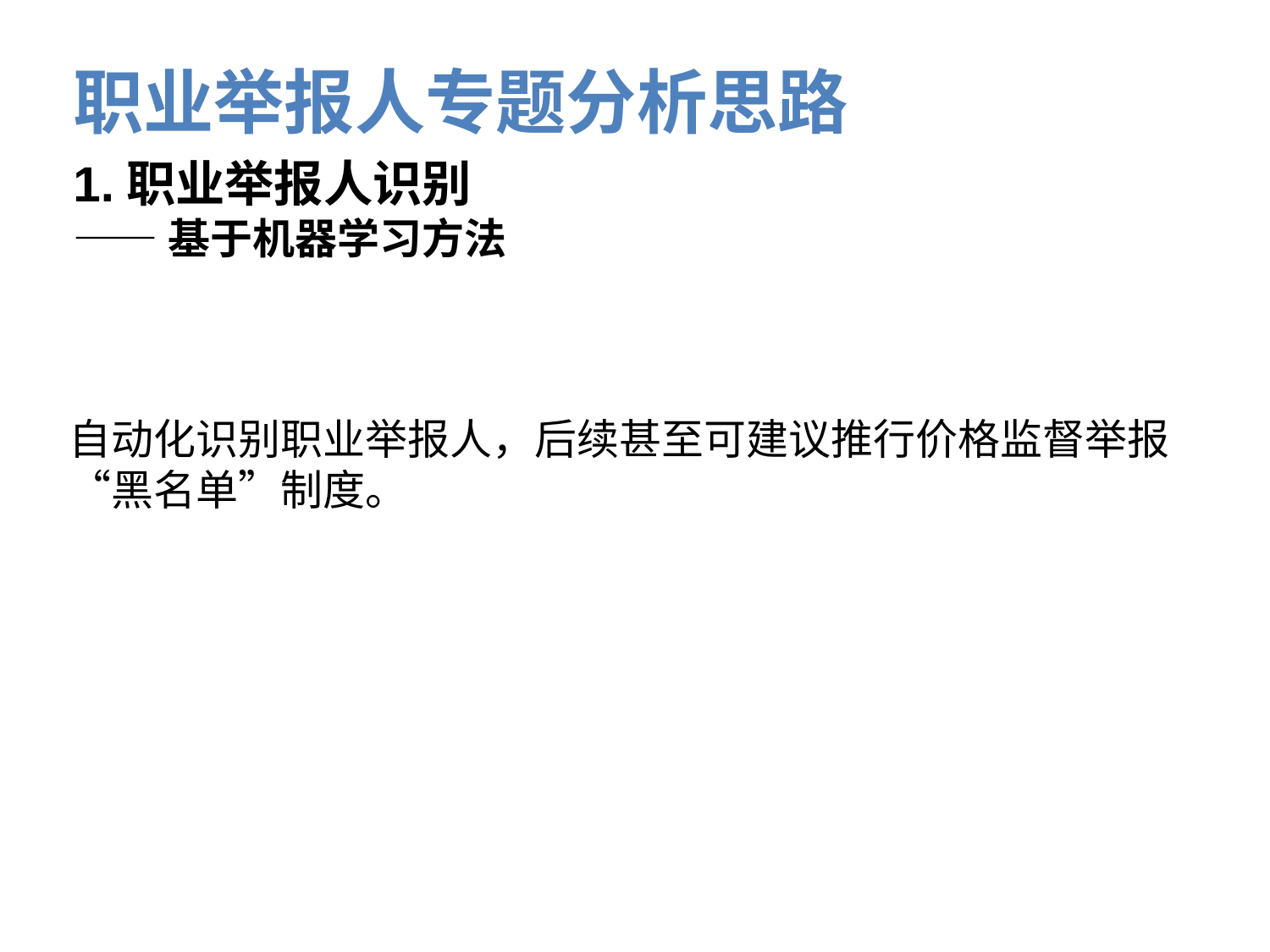

职业举报人专题分析思路
1.职业举报人识别
——基于机器学习方法
自动化识别职业举报人，后续甚至可建议推行价格监督举报“黑名单”制度。